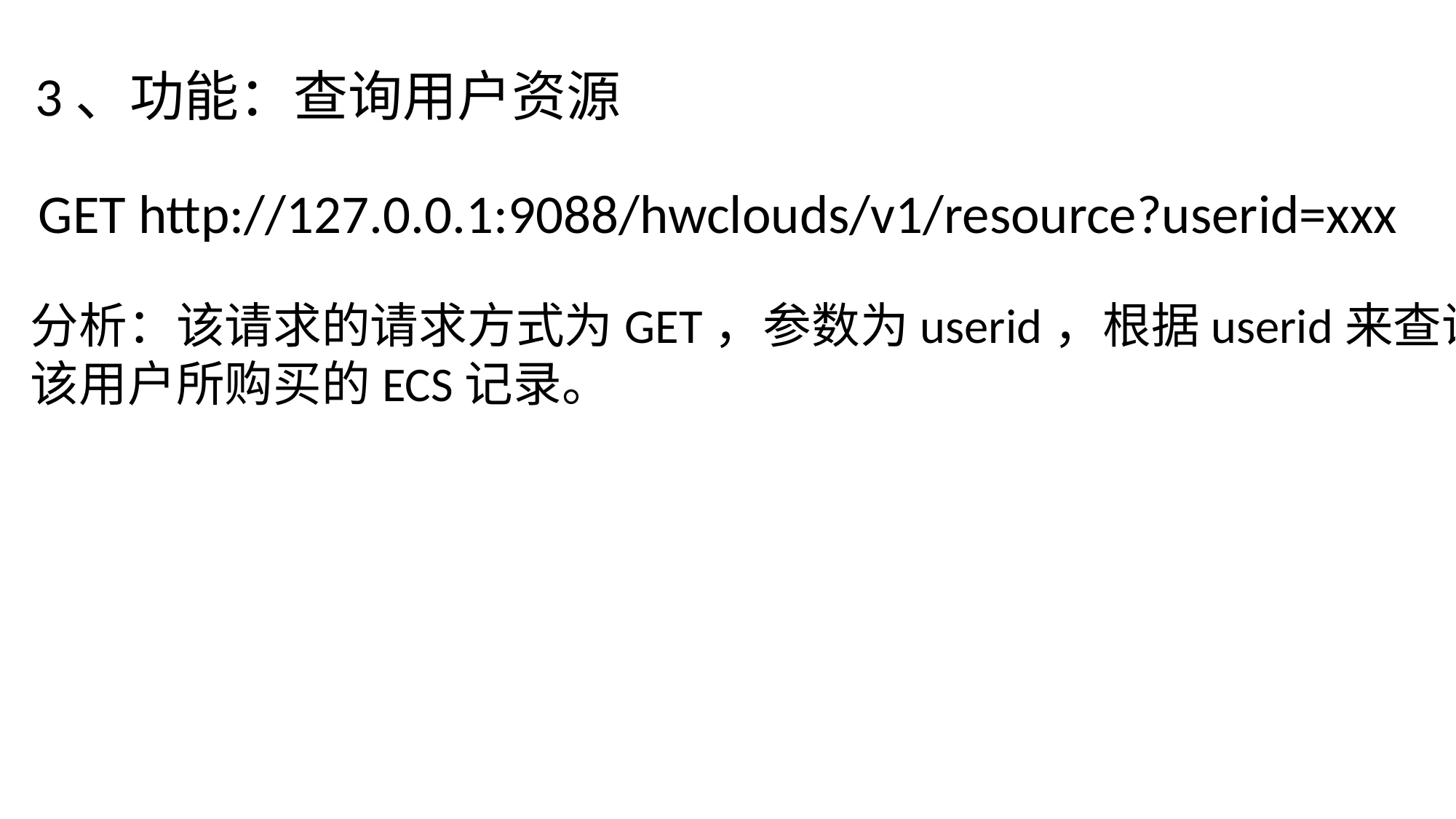

3、功能：查询用户资源
GET http://127.0.0.1:9088/hwclouds/v1/resource?userid=xxx
分析：该请求的请求方式为GET，参数为userid，根据userid来查询
该用户所购买的ECS记录。